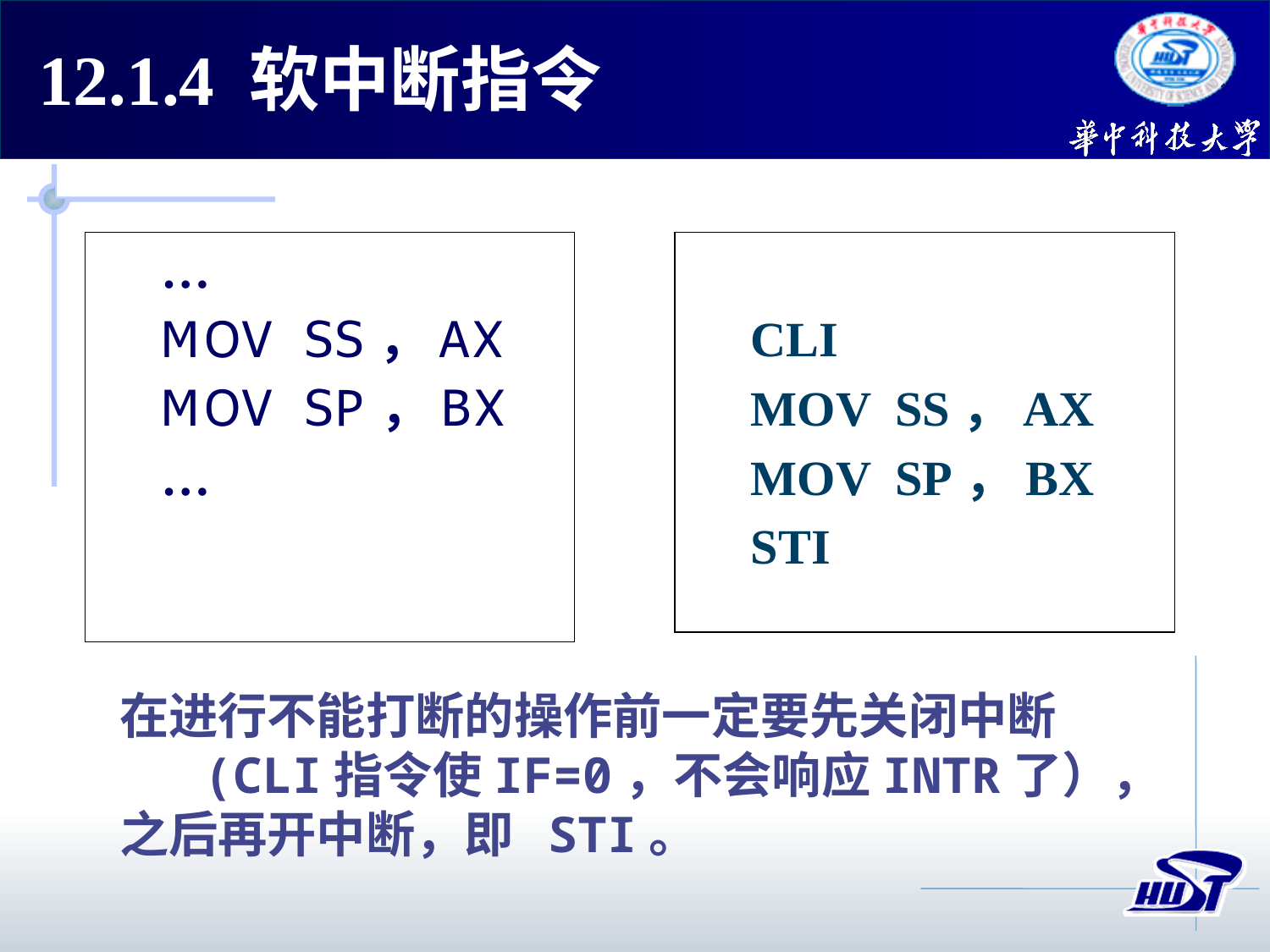

12.1.4 软中断指令
…
MOV  SS，AX
MOV  SP，BX
…

CLI
MOV  SS，AX
MOV  SP，BX
STI
  在进行不能打断的操作前一定要先关闭中断
    (CLI指令使IF=0，不会响应INTR了），
  之后再开中断，即  STI。